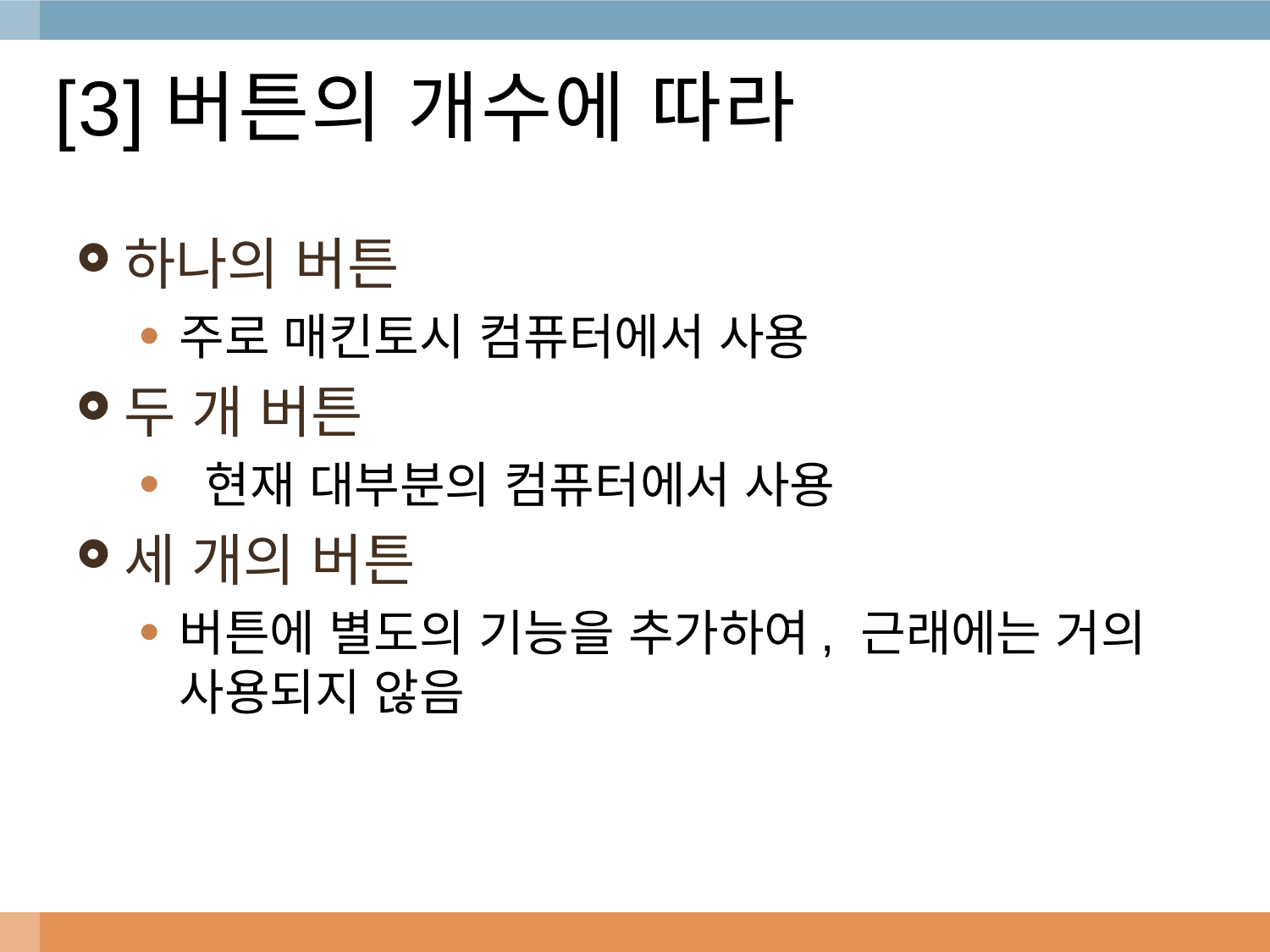

# [3]버튼의 개수에 따라
하나의 버튼
주로 매킨토시 컴퓨터에서 사용
두 개 버튼
 현재 대부분의 컴퓨터에서 사용
세 개의 버튼
버튼에 별도의 기능을 추가하여, 근래에는 거의 사용되지 않음